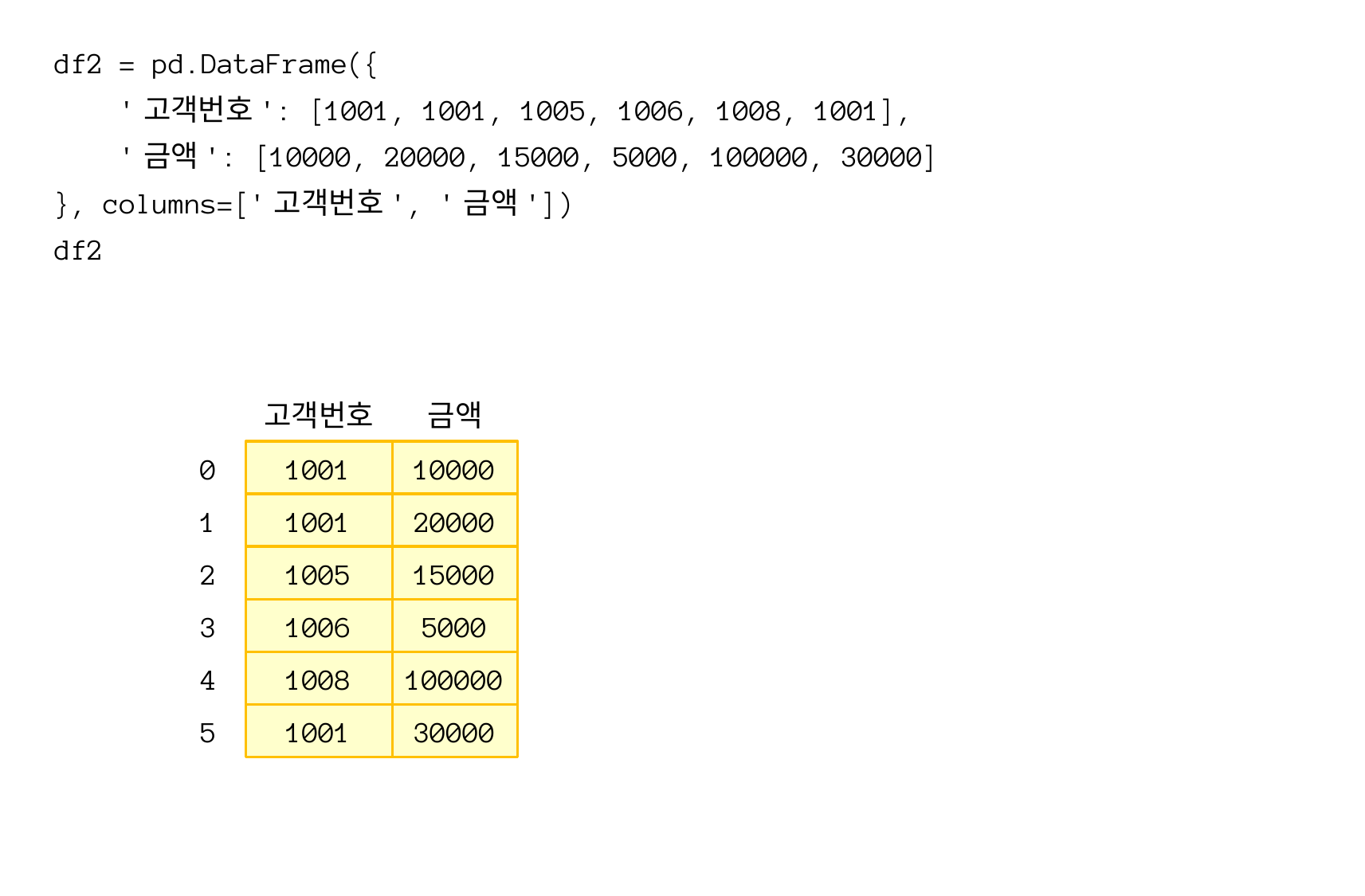

df2 = pd.DataFrame({
    '고객번호': [1001, 1001, 1005, 1006, 1008, 1001],
    '금액': [10000, 20000, 15000, 5000, 100000, 30000]
}, columns=['고객번호', '금액'])
df2

고객번호
금액
0
1001
10000
1
1001
20000
2
1005
15000
3
1006
5000
4
1008
100000
5
1001
30000